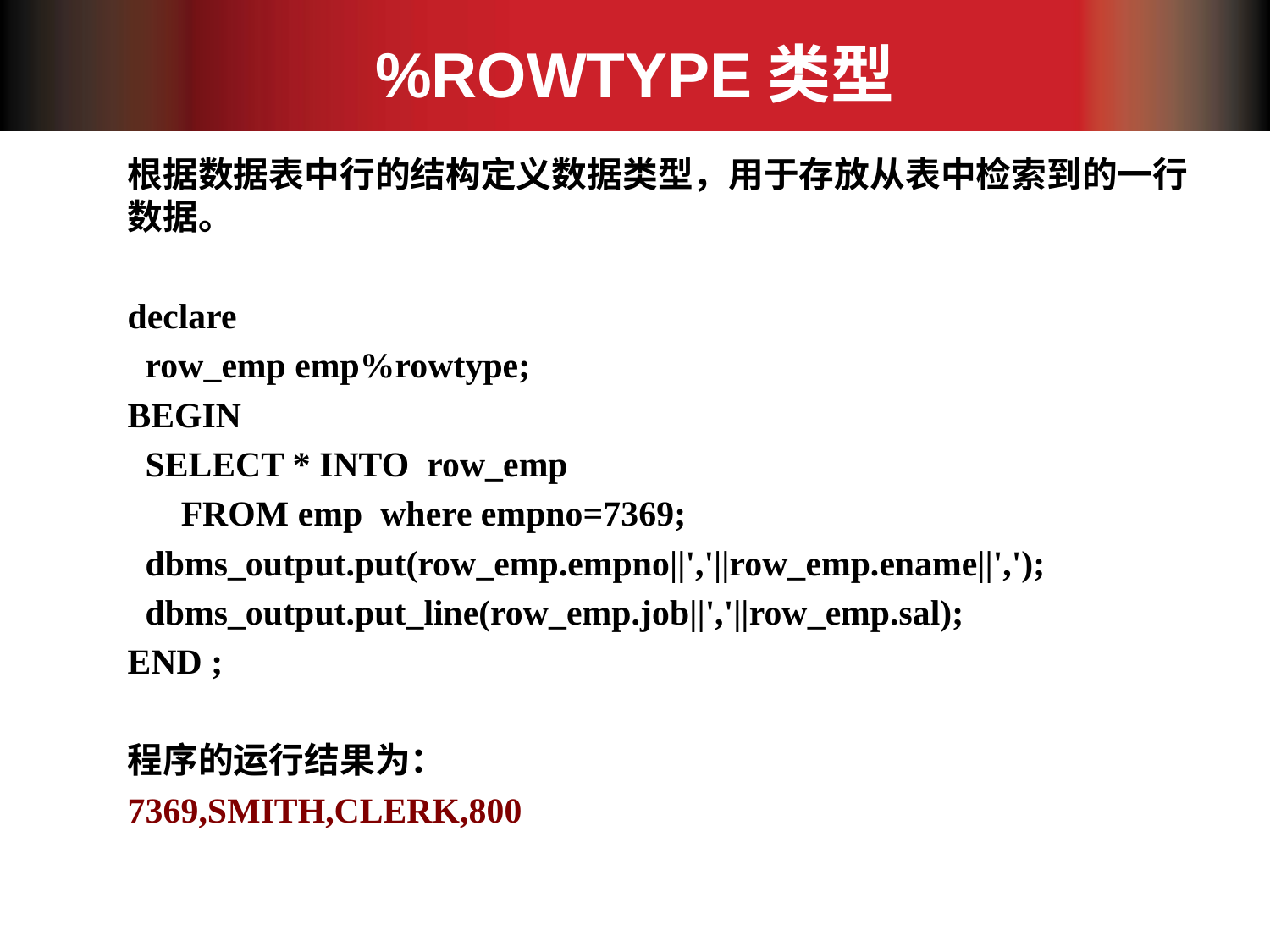

# %ROWTYPE类型
根据数据表中行的结构定义数据类型，用于存放从表中检索到的一行数据。

declare
  row_emp emp%rowtype;
BEGIN
  SELECT * INTO  row_emp
      FROM emp  where empno=7369;
  dbms_output.put(row_emp.empno||','||row_emp.ename||',');
  dbms_output.put_line(row_emp.job||','||row_emp.sal);
END ;

程序的运行结果为：
7369,SMITH,CLERK,800